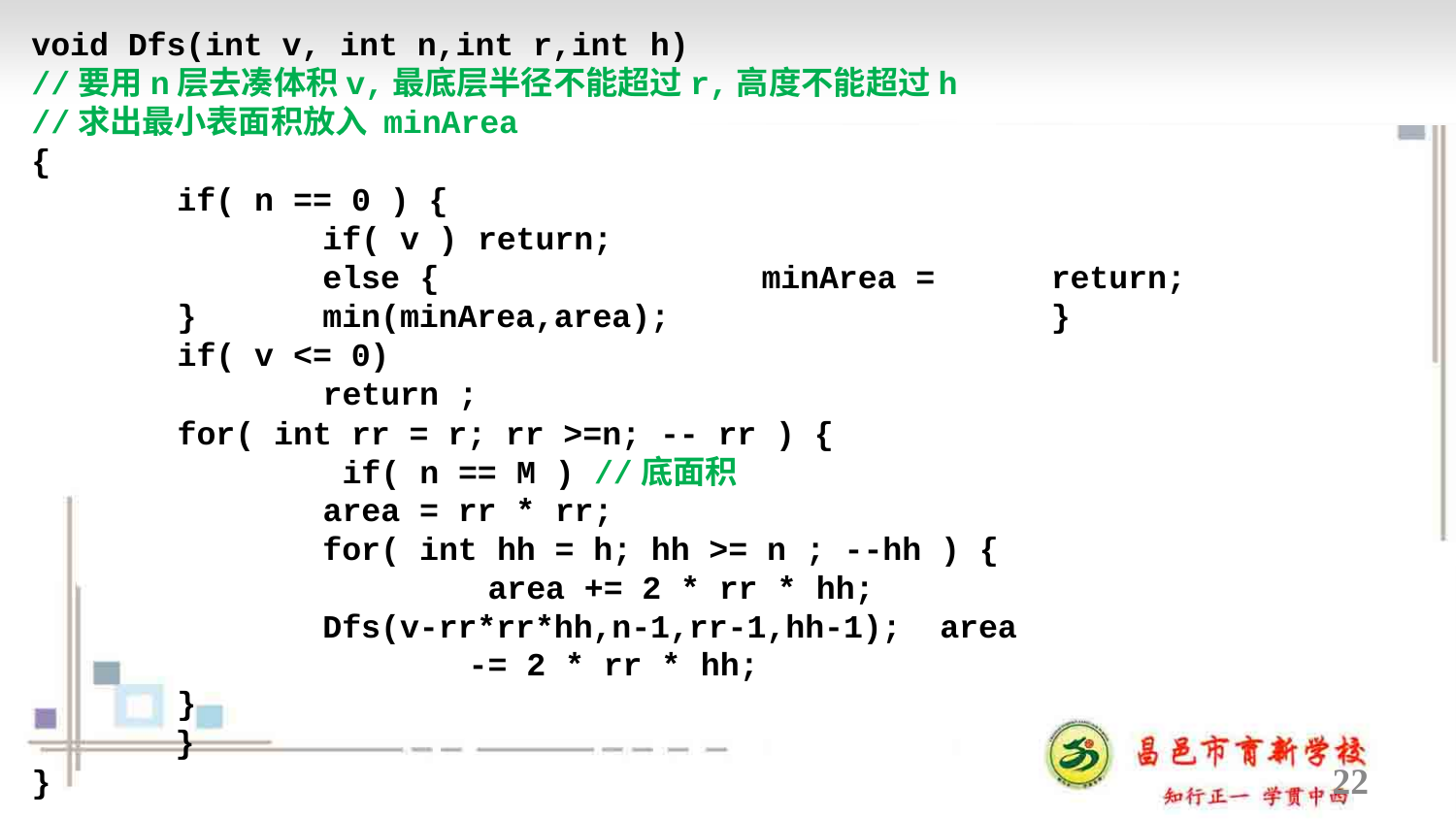

void Dfs(int v, int n,int r,int h)
//要用n层去凑体积v,最底层半径不能超过r,高度不能超过h
//求出最小表面积放入 minArea
{
if( n == 0 ) {
if( v ) return;
else {	minArea = min(minArea,area);
return; }
}
if( v <= 0)
return ;
for( int rr = r; rr >=n; -- rr ) {  if( n == M ) //底面积
area = rr * rr;
for( int hh = h; hh >= n ; --hh ) {  area += 2 * rr * hh;
Dfs(v-rr*rr*hh,n-1,rr-1,hh-1);  area -= 2 * rr * hh;
}
}
22
}